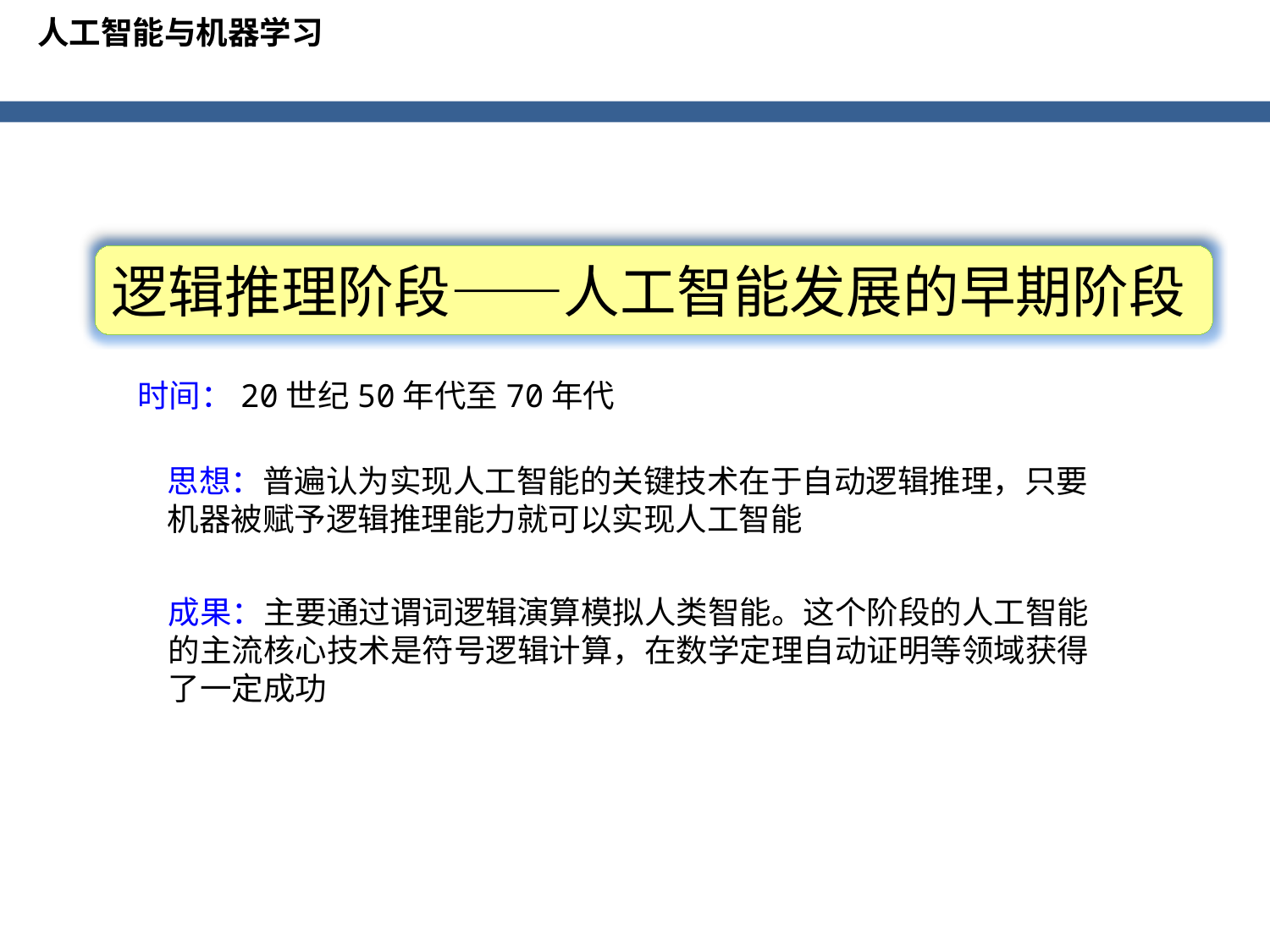

人工智能与机器学习
逻辑推理阶段——人工智能发展的早期阶段
时间：20世纪50年代至70年代
思想：普遍认为实现人工智能的关键技术在于自动逻辑推理，只要机器被赋予逻辑推理能力就可以实现人工智能
成果：主要通过谓词逻辑演算模拟人类智能。这个阶段的人工智能的主流核心技术是符号逻辑计算，在数学定理自动证明等领域获得了一定成功